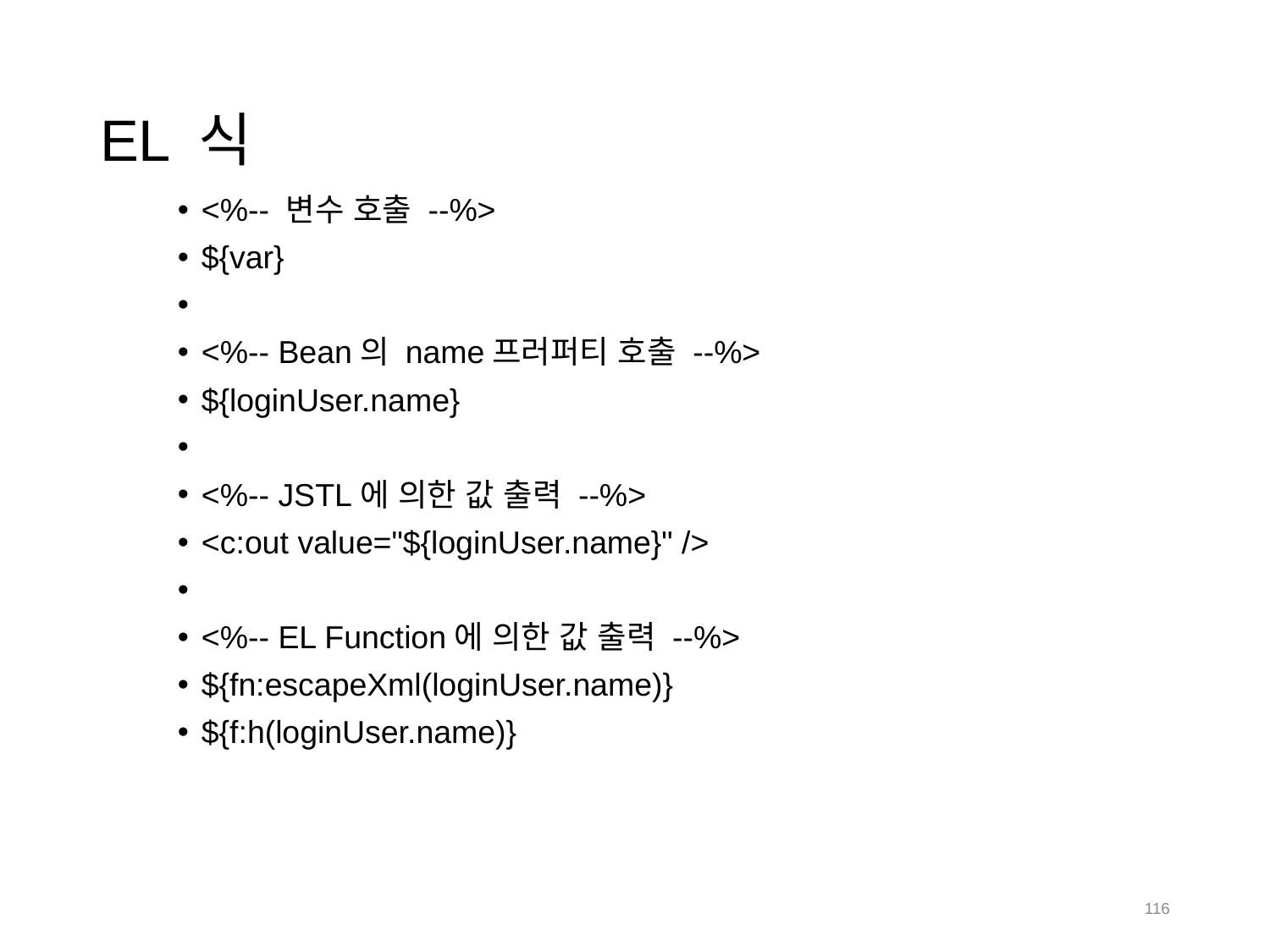

# EL 식
<%-- 변수 호출 --%>
${var}

<%-- Bean의 name프러퍼티 호출 --%>
${loginUser.name}

<%-- JSTL에 의한 값 출력 --%>
<c:out value="${loginUser.name}" />

<%-- EL Function에 의한 값 출력 --%>
${fn:escapeXml(loginUser.name)}
${f:h(loginUser.name)}
116